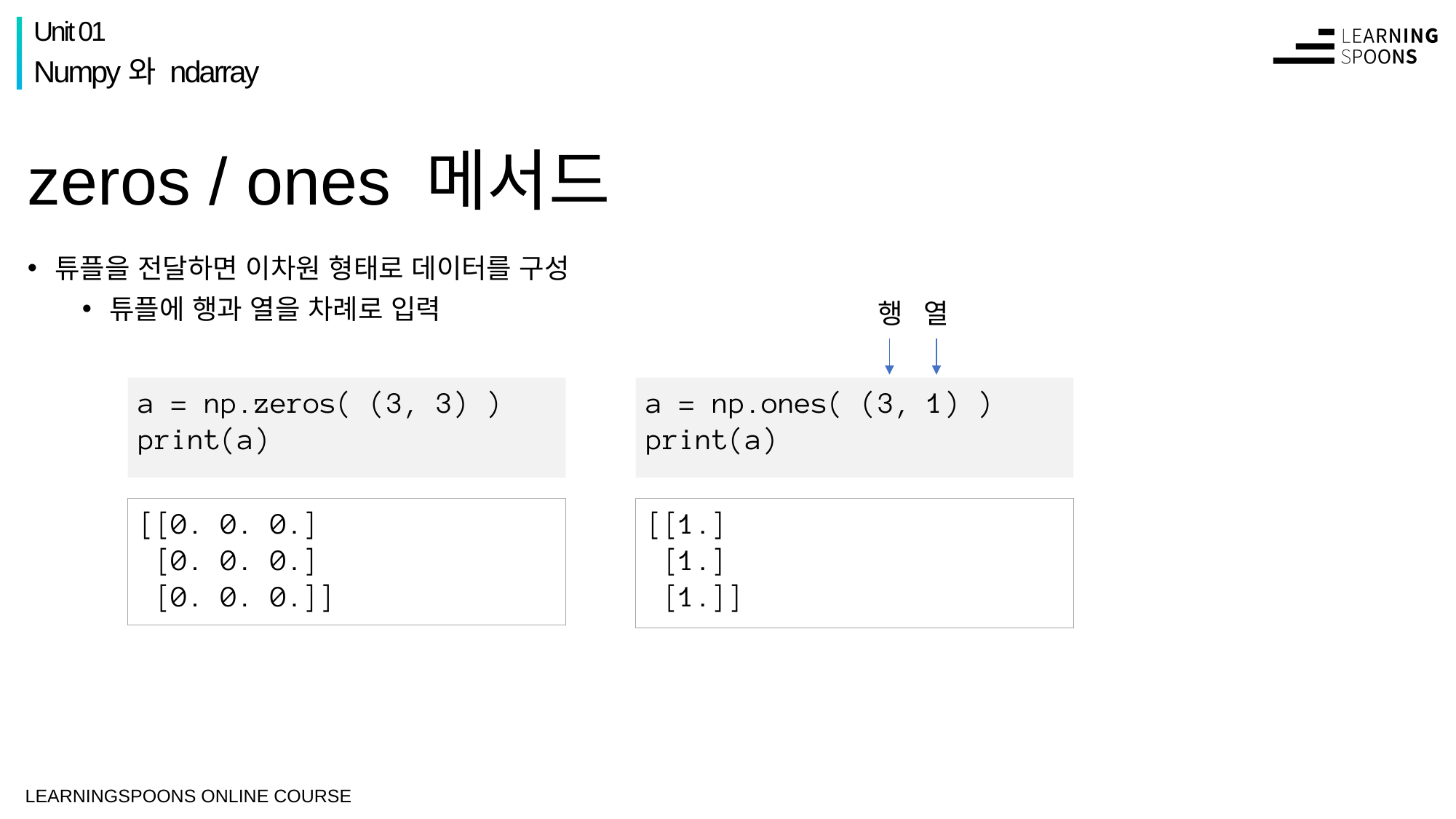

Unit 01
Numpy와 ndarray
# zeros / ones 메서드
튜플을 전달하면 이차원 형태로 데이터를 구성
튜플에 행과 열을 차례로 입력
행
열
a = np.zeros( (3, 3) )
print(a)
a = np.ones( (3, 1) )
print(a)
[[0. 0. 0.]
 [0. 0. 0.]
 [0. 0. 0.]]
[[1.]
 [1.]
 [1.]]